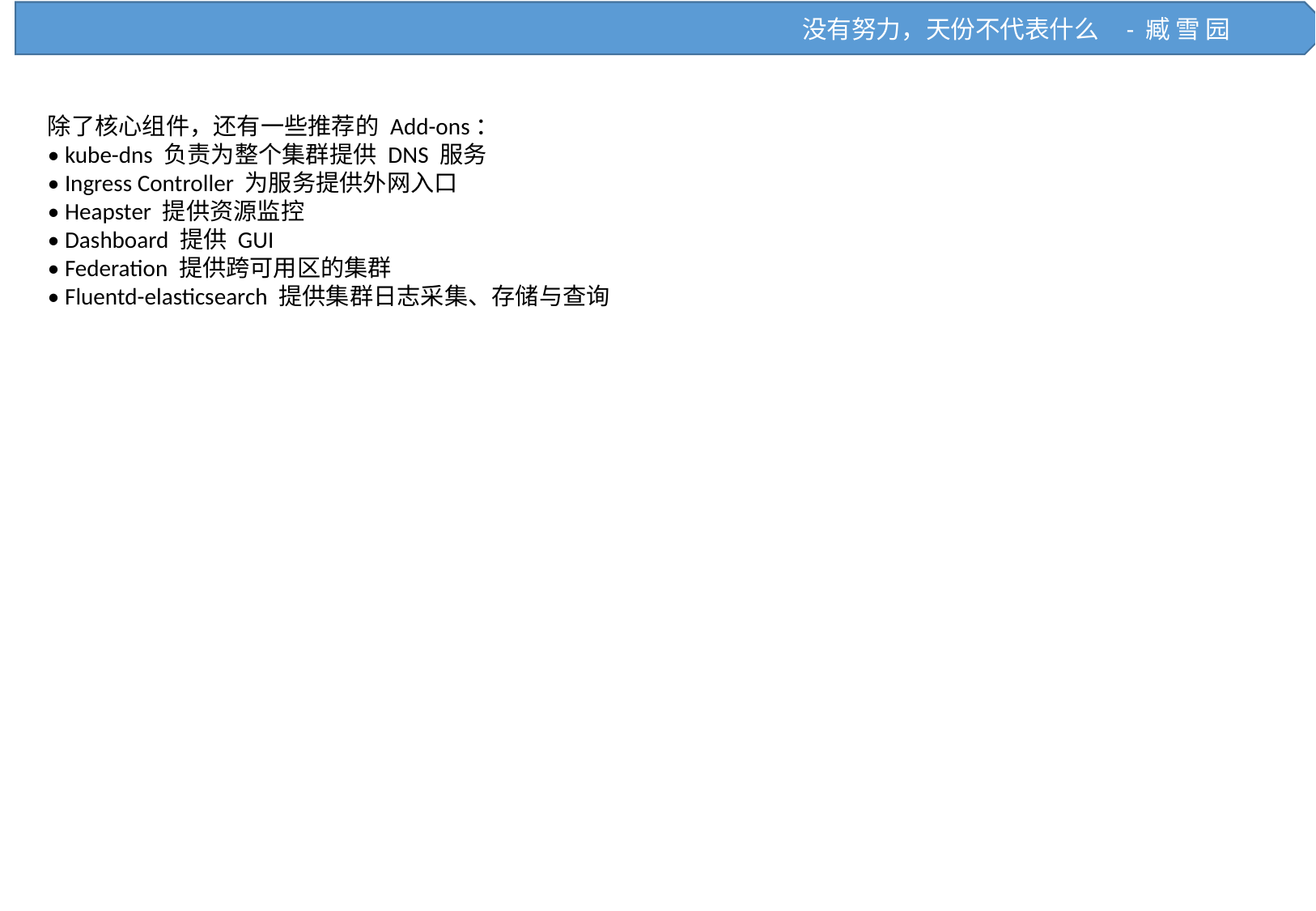

没有努力，天份不代表什么    - 臧 雪 园
除了核心组件，还有一些推荐的 Add-ons：
• kube-dns 负责为整个集群提供 DNS 服务
• Ingress Controller 为服务提供外网入口
• Heapster 提供资源监控
• Dashboard 提供 GUI
• Federation 提供跨可用区的集群
• Fluentd-elasticsearch 提供集群日志采集、存储与查询